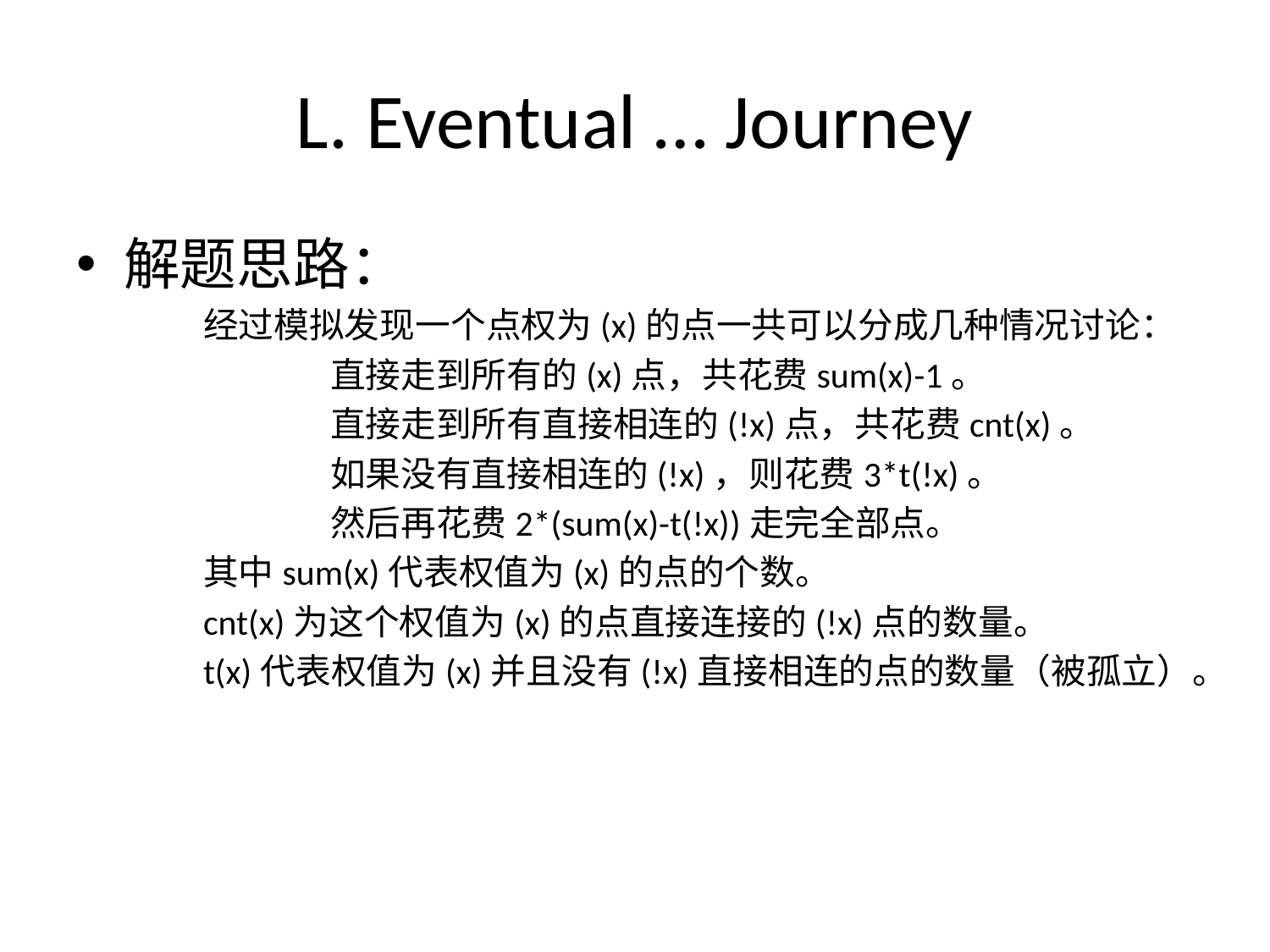

# L. Eventual … Journey
解题思路：
	经过模拟发现一个点权为(x)的点一共可以分成几种情况讨论：
		直接走到所有的(x)点，共花费sum(x)-1。
		直接走到所有直接相连的(!x)点，共花费cnt(x)。
		如果没有直接相连的(!x)，则花费3*t(!x)。
		然后再花费2*(sum(x)-t(!x))走完全部点。
	其中sum(x)代表权值为(x)的点的个数。
	cnt(x)为这个权值为(x)的点直接连接的(!x)点的数量。
	t(x)代表权值为(x)并且没有(!x)直接相连的点的数量（被孤立）。